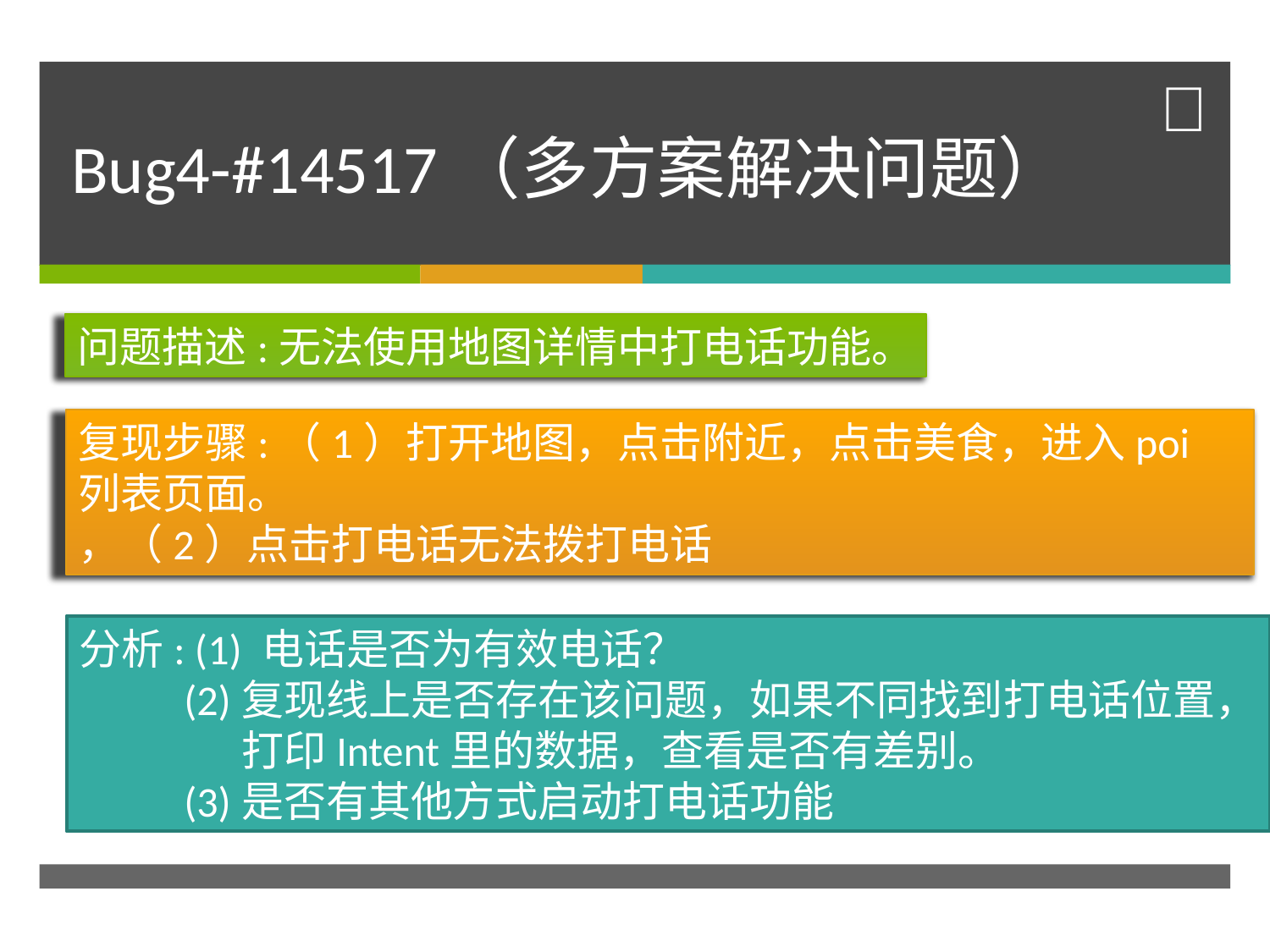

# Bug4-#14517（多方案解决问题）

问题描述:无法使用地图详情中打电话功能。
复现步骤:（1）打开地图，点击附近，点击美食，进入poi列表页面。
，（2）点击打电话无法拨打电话
分析: (1) 电话是否为有效电话？
           (2)复现线上是否存在该问题，如果不同找到打电话位置，
                打印Intent里的数据，查看是否有差别。
           (3)是否有其他方式启动打电话功能